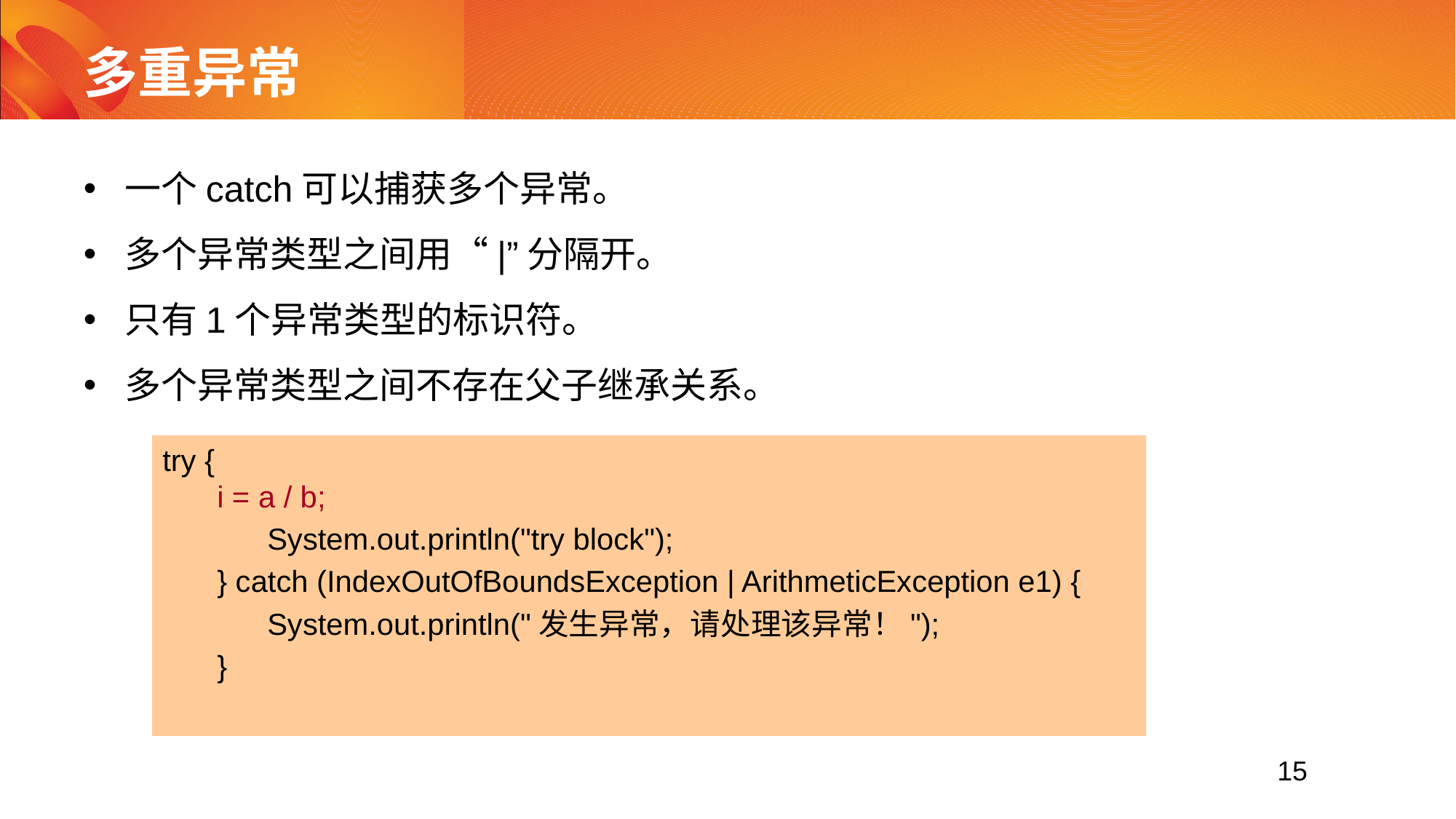

# 多重异常
一个catch可以捕获多个异常。
多个异常类型之间用“|”分隔开。
只有1个异常类型的标识符。
多个异常类型之间不存在父子继承关系。
try {
i = a / b;
      System.out.println("try block");
} catch (IndexOutOfBoundsException | ArithmeticException e1) {
      System.out.println("发生异常，请处理该异常！");
}